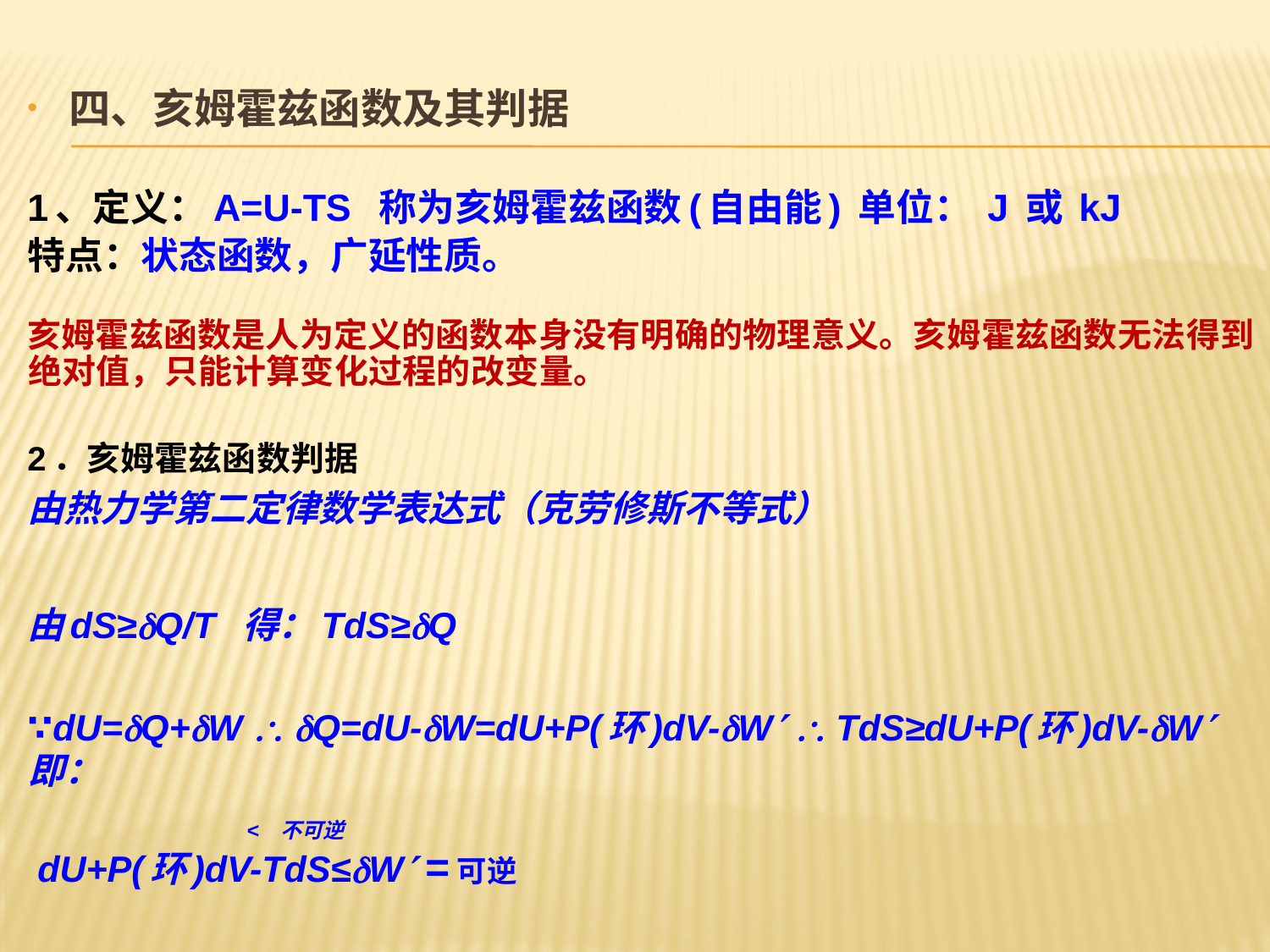

四、亥姆霍兹函数及其判据

1、定义：A=U-TS  称为亥姆霍兹函数(自由能) 单位： J 或 kJ
特点：状态函数，广延性质。

亥姆霍兹函数是人为定义的函数本身没有明确的物理意义。亥姆霍兹函数无法得到绝对值，只能计算变化过程的改变量。

2．亥姆霍兹函数判据
由热力学第二定律数学表达式（克劳修斯不等式）

由dS≥δQ/T  得：TdS≥δQ

∵dU=δQ+δW ∴ δQ=dU-δW=dU+P(环)dV-δW′ ∴ TdS≥dU+P(环)dV-δW′   即：
                                     <   不可逆
 dU+P(环)dV-TdS≤δW′ =可逆